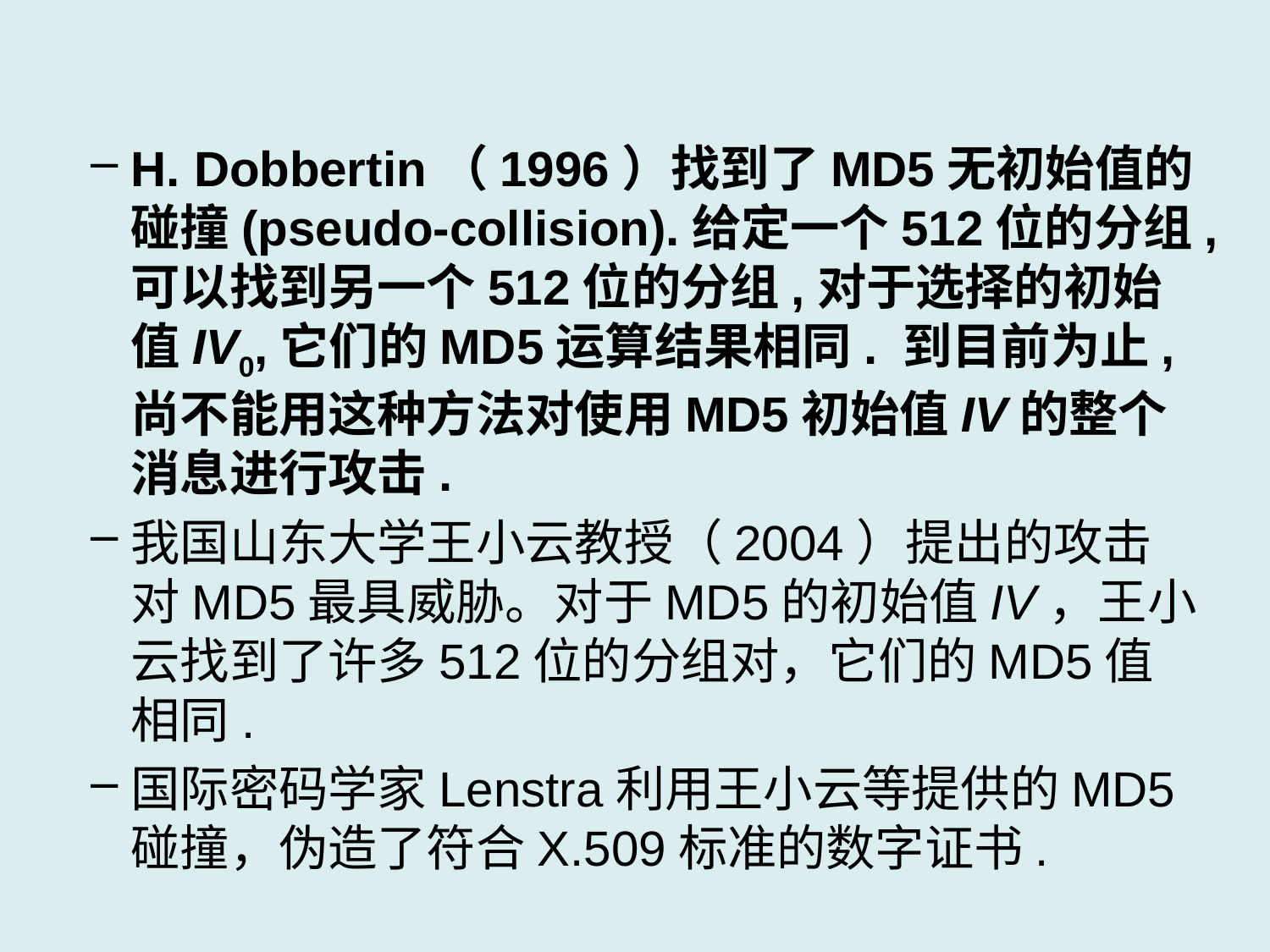

H. Dobbertin（1996）找到了MD5无初始值的碰撞(pseudo-collision).给定一个512位的分组,可以找到另一个512位的分组,对于选择的初始值IV0,它们的MD5运算结果相同. 到目前为止, 尚不能用这种方法对使用MD5初始值IV的整个消息进行攻击.
我国山东大学王小云教授（2004）提出的攻击对MD5最具威胁。对于MD5的初始值IV，王小云找到了许多512位的分组对，它们的MD5值相同.
国际密码学家Lenstra利用王小云等提供的MD5碰撞，伪造了符合X.509标准的数字证书.